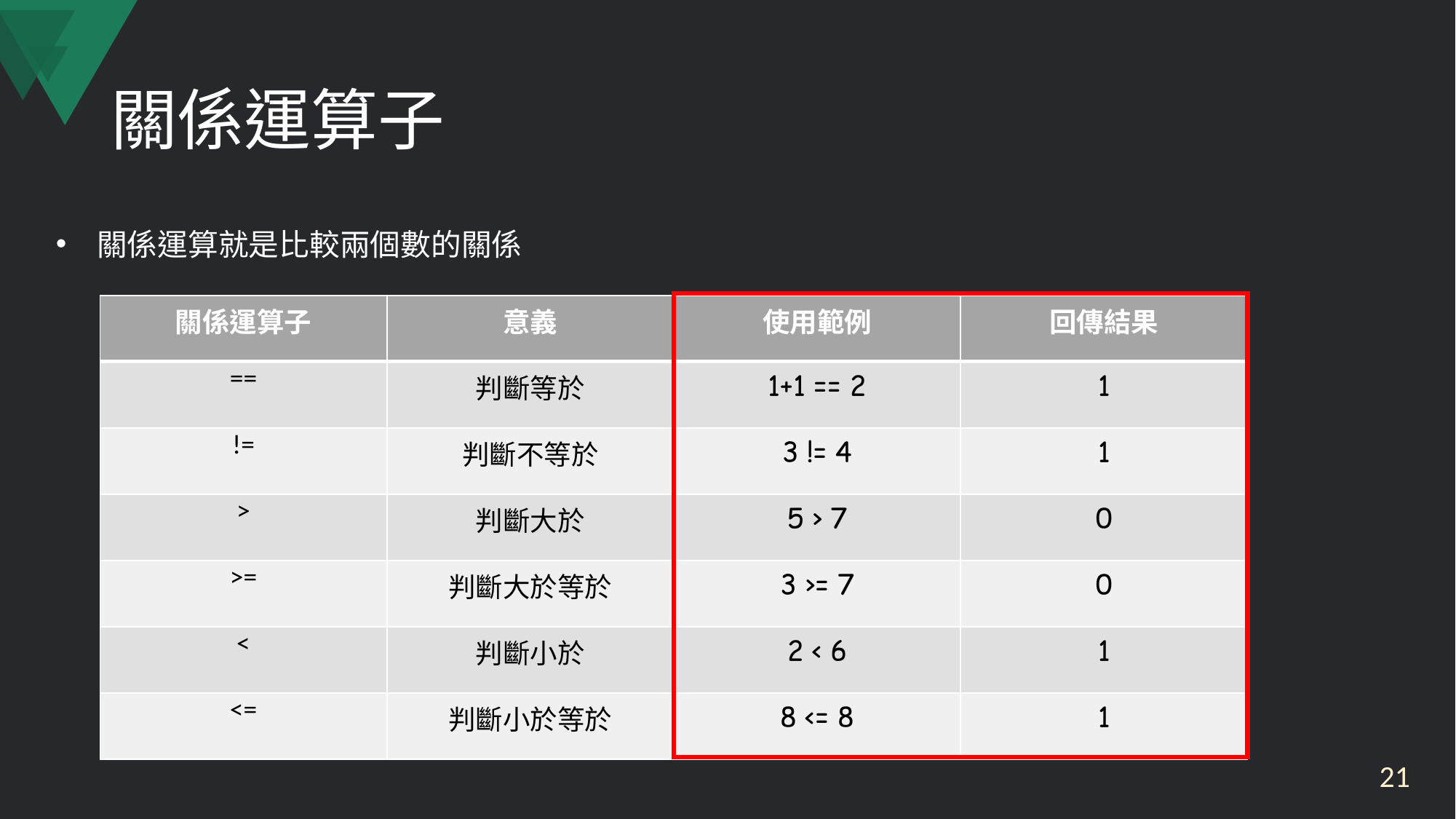

# 關係運算子
關係運算就是比較兩個數的關係

| 關係運算子 | 意義 | 使用範例 | 回傳結果 |
| --- | --- | --- | --- |
| == | 判斷等於 | 1+1 == 2 | 1 |
| != | 判斷不等於 | 3 != 4 | 1 |
| > | 判斷大於 | 5 > 7 | 0 |
| >= | 判斷大於等於 | 3 >= 7 | 0 |
| < | 判斷小於 | 2 < 6 | 1 |
| <= | 判斷小於等於 | 8 <= 8 | 1 |
21